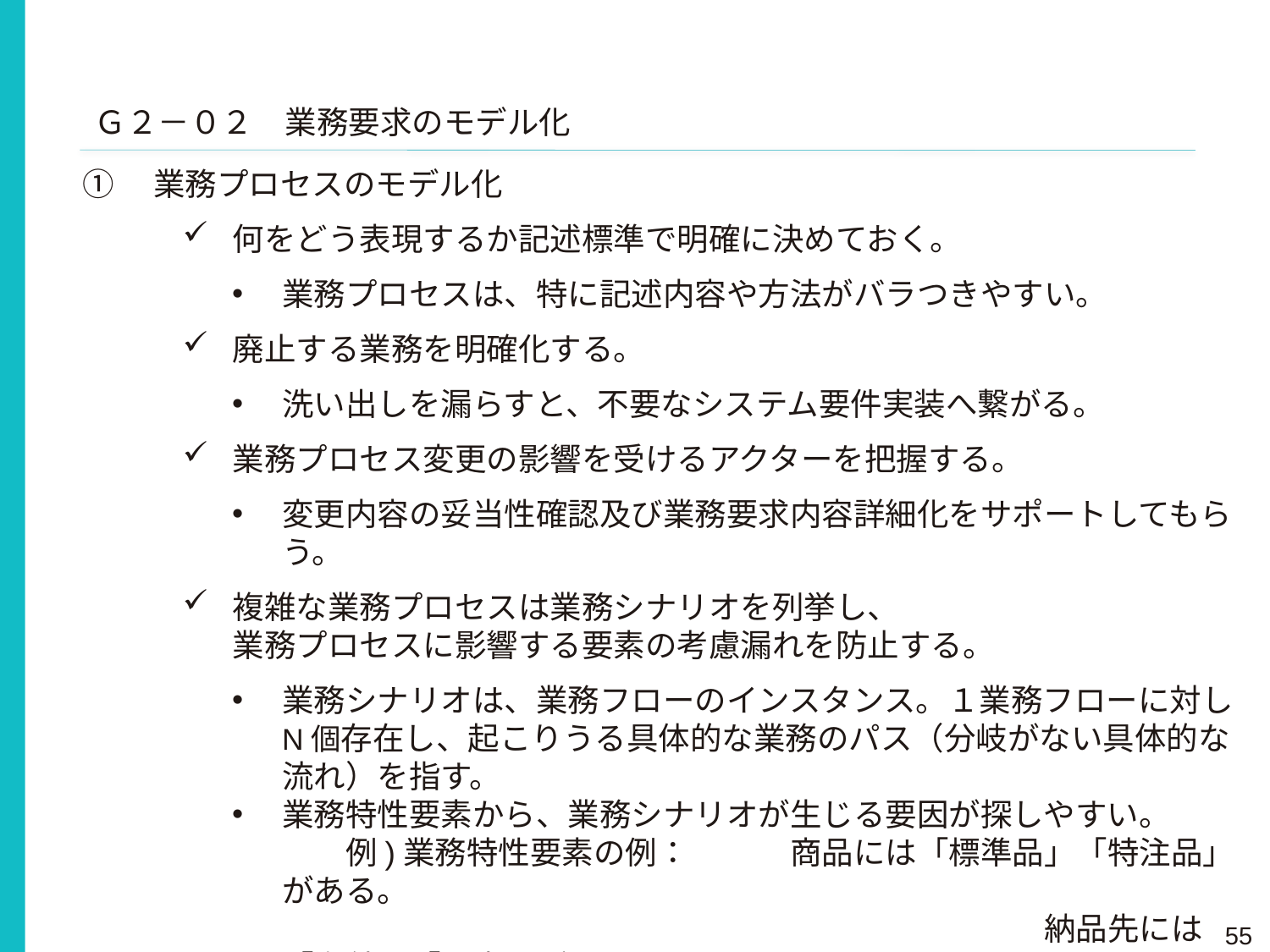

Ｇ２－０２　業務要求のモデル化

①　業務プロセスのモデル化

何をどう表現するか記述標準で明確に決めておく。

業務プロセスは、特に記述内容や方法がバラつきやすい。
廃止する業務を明確化する。

洗い出しを漏らすと、不要なシステム要件実装へ繋がる。

業務プロセス変更の影響を受けるアクターを把握する。

変更内容の妥当性確認及び業務要求内容詳細化をサポートしてもらう。

複雑な業務プロセスは業務シナリオを列挙し、
業務プロセスに影響する要素の考慮漏れを防止する。

業務シナリオは、業務フローのインスタンス。１業務フローに対しN個存在し、起こりうる具体的な業務のパス（分岐がない具体的な流れ）を指す。
業務特性要素から、業務シナリオが生じる要因が探しやすい。
　　例)業務特性要素の例：	商品には「標準品」「特注品」がある。
						納品先には「海外」「国内」がある。

業務イベントとの突き合わせは、業務プロセスの網羅性向上効果が高い。
55